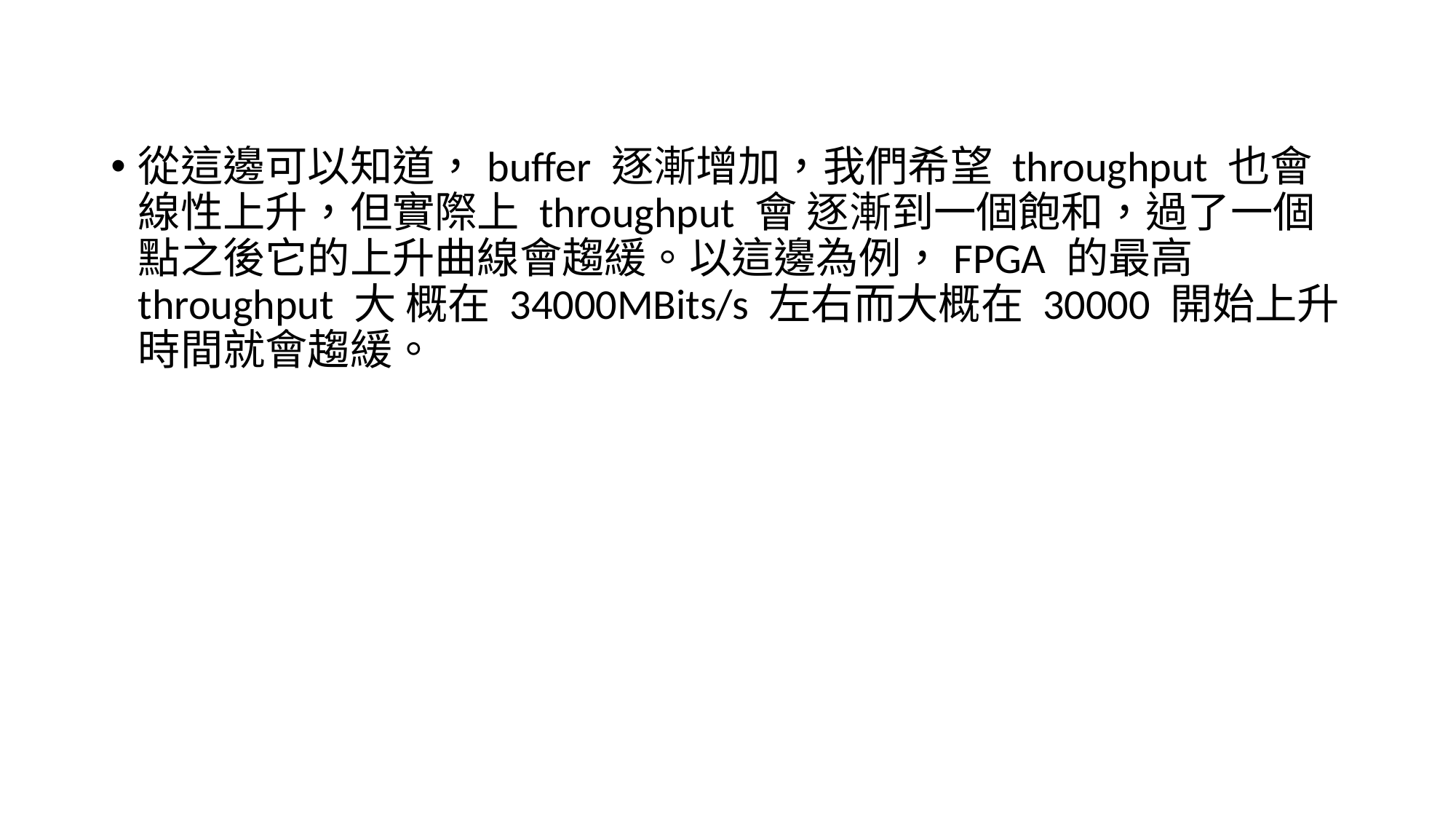

從這邊可以知道，buffer 逐漸增加，我們希望 throughput 也會線性上升，但實際上 throughput 會 逐漸到一個飽和，過了一個點之後它的上升曲線會趨緩。以這邊為例，FPGA 的最高 throughput 大 概在 34000MBits/s 左右而大概在 30000 開始上升時間就會趨緩。